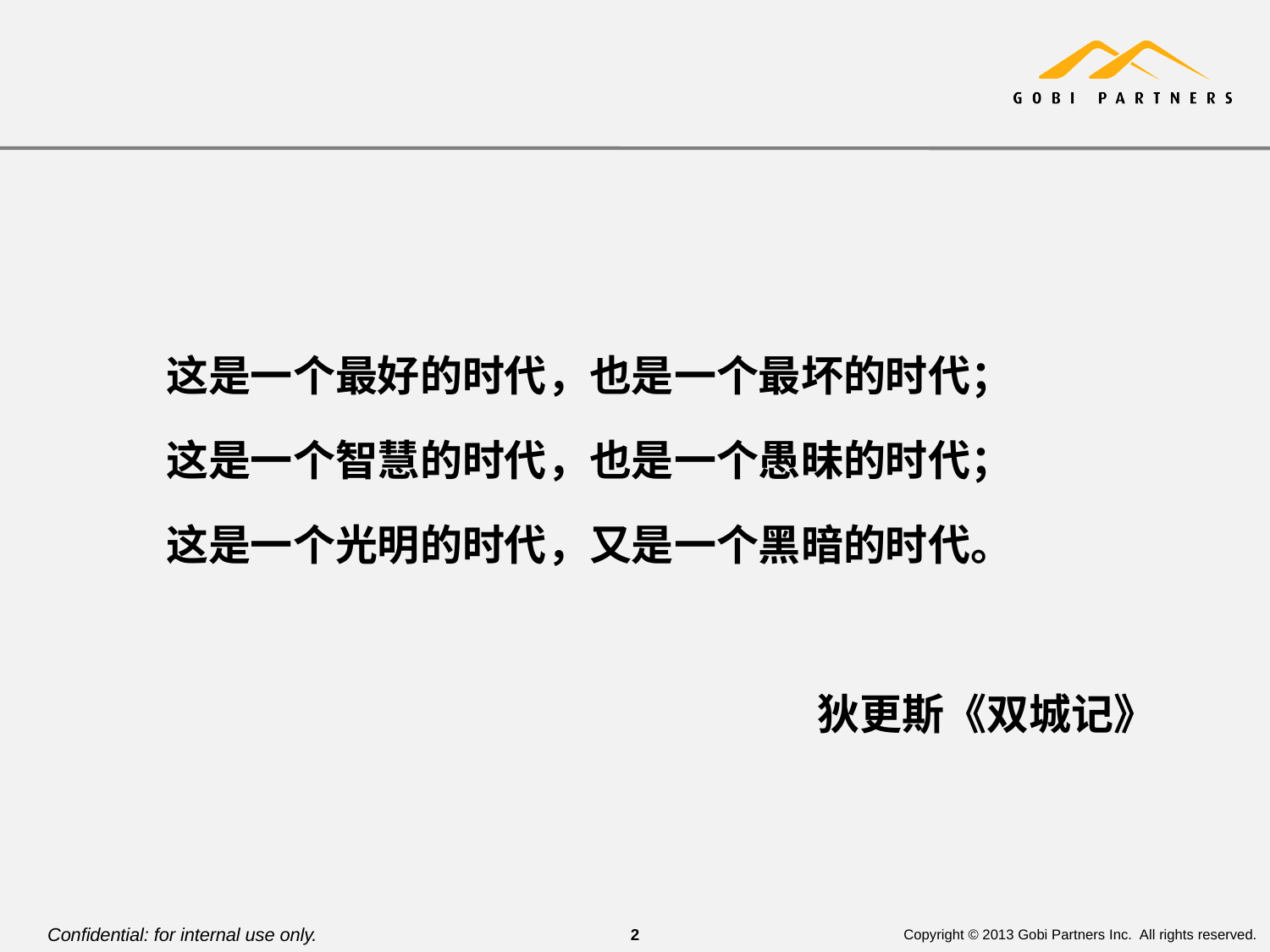

这是一个最好的时代，也是一个最坏的时代；
这是一个智慧的时代，也是一个愚昧的时代；
这是一个光明的时代，又是一个黑暗的时代。

狄更斯《双城记》